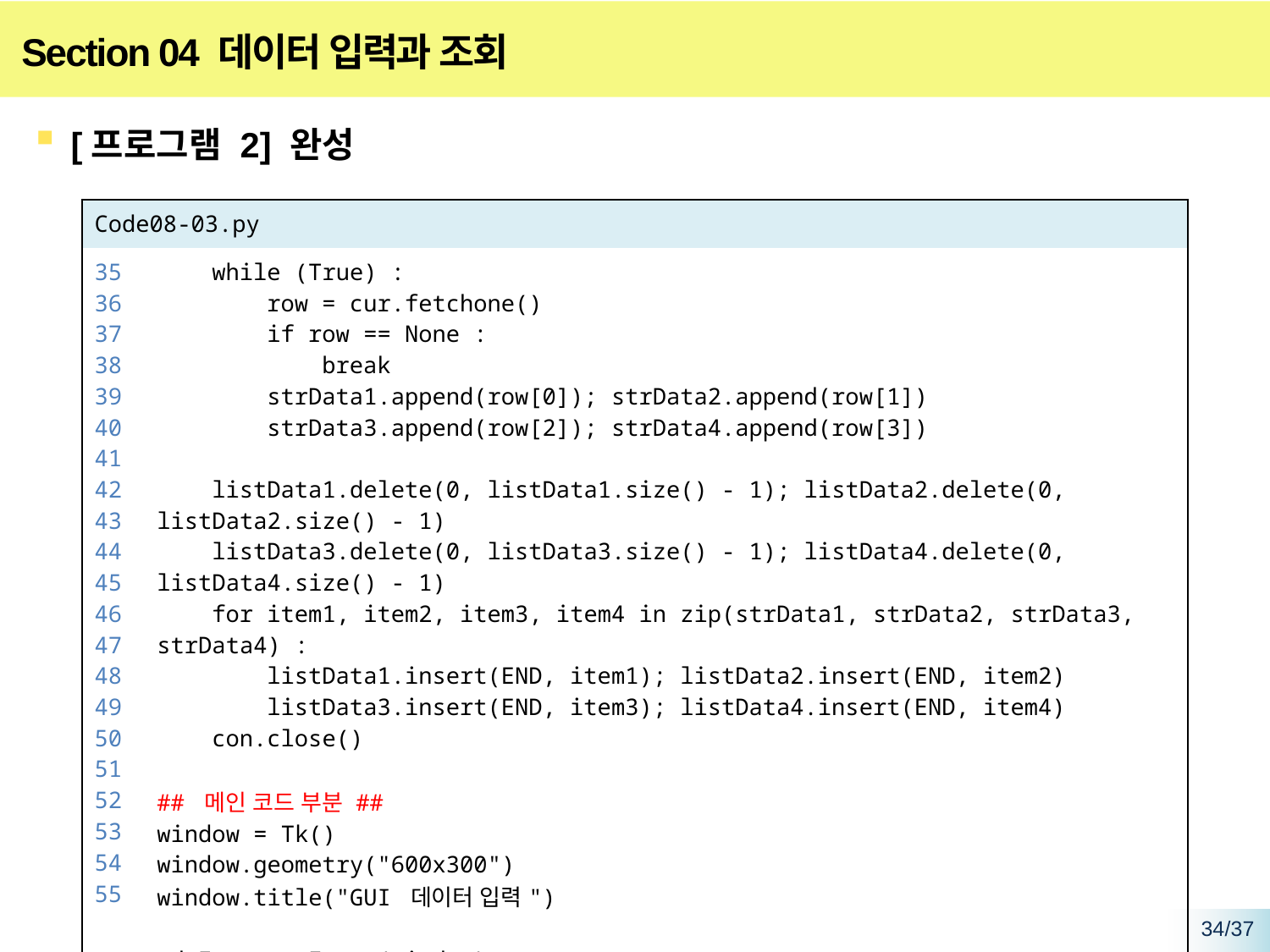

# Section 04 데이터 입력과 조회
[프로그램 2] 완성
| Code08-03.py |  |
| --- | --- |
| 35 36 37 38 39 40 41 42 43 44 45 46 47 48 49 50 51 52 53 54 55 | while (True) : row = cur.fetchone() if row == None : break strData1.append(row[0]); strData2.append(row[1]) strData3.append(row[2]); strData4.append(row[3]) listData1.delete(0, listData1.size() - 1); listData2.delete(0, listData2.size() - 1) listData3.delete(0, listData3.size() - 1); listData4.delete(0, listData4.size() - 1) for item1, item2, item3, item4 in zip(strData1, strData2, strData3, strData4) : listData1.insert(END, item1); listData2.insert(END, item2) listData3.insert(END, item3); listData4.insert(END, item4) con.close() ## 메인 코드 부분 ## window = Tk() window.geometry("600x300") window.title("GUI 데이터 입력") edtFrame = Frame(window); edtFrame.pack() |